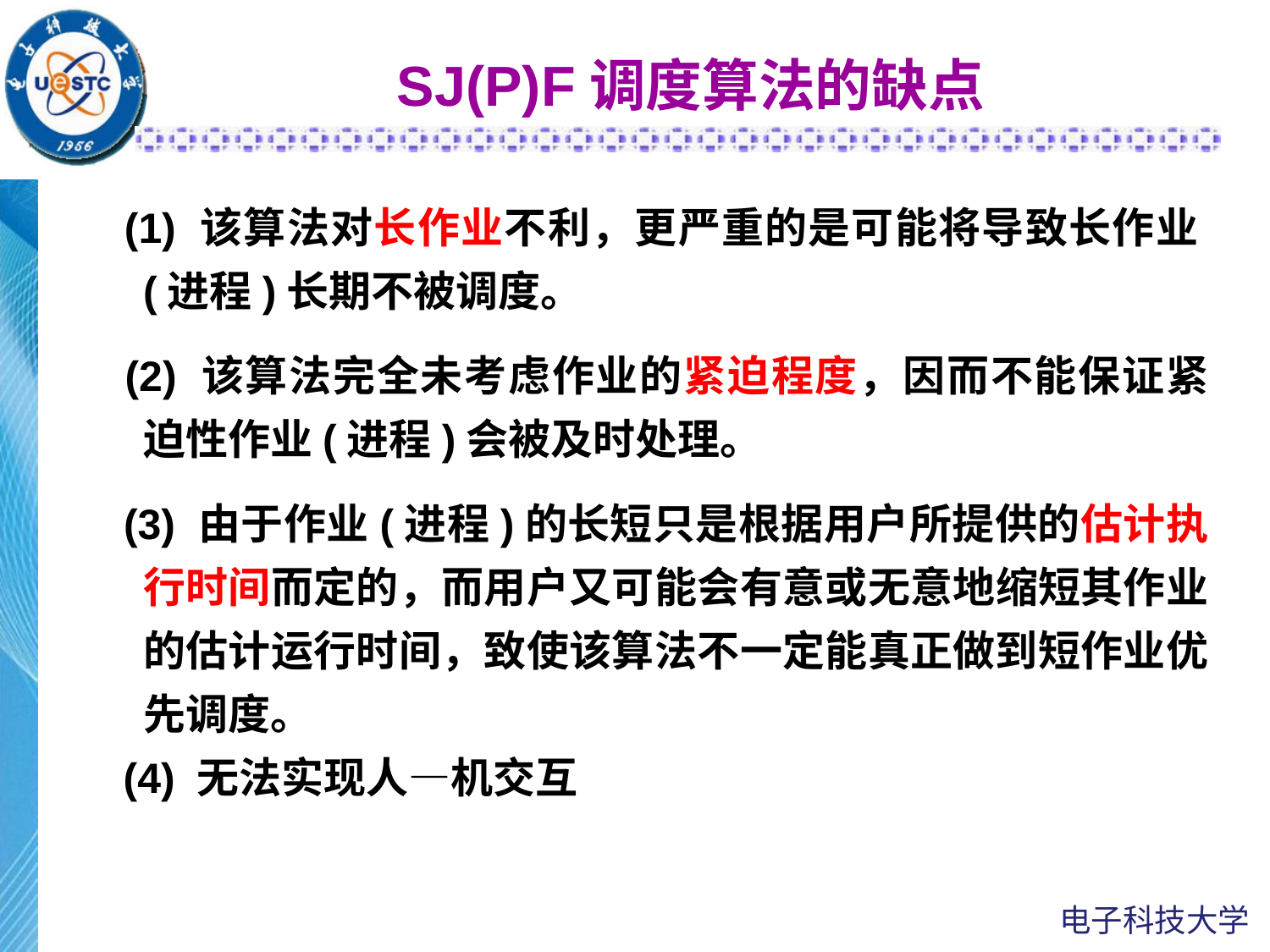

# SJ(P)F调度算法的缺点
 (1) 该算法对长作业不利，更严重的是可能将导致长作业(进程)长期不被调度。
 (2) 该算法完全未考虑作业的紧迫程度，因而不能保证紧迫性作业(进程)会被及时处理。
 (3) 由于作业(进程)的长短只是根据用户所提供的估计执行时间而定的，而用户又可能会有意或无意地缩短其作业的估计运行时间，致使该算法不一定能真正做到短作业优先调度。
 (4) 无法实现人—机交互